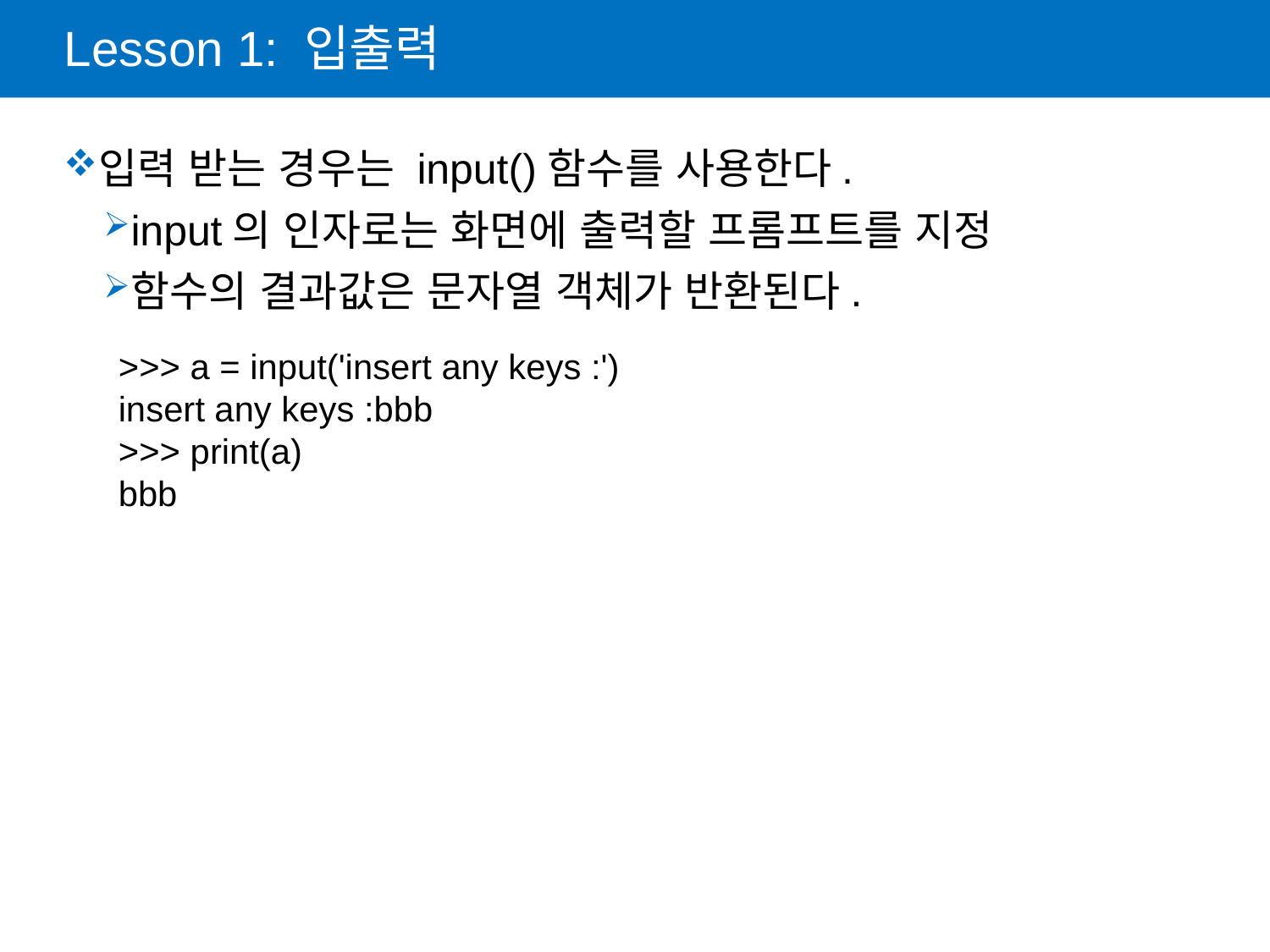

# Lesson 1: 입출력
입력 받는 경우는 input()함수를 사용한다.
input의 인자로는 화면에 출력할 프롬프트를 지정
함수의 결과값은 문자열 객체가 반환된다.
>>> a = input('insert any keys :')
insert any keys :bbb
>>> print(a)
bbb